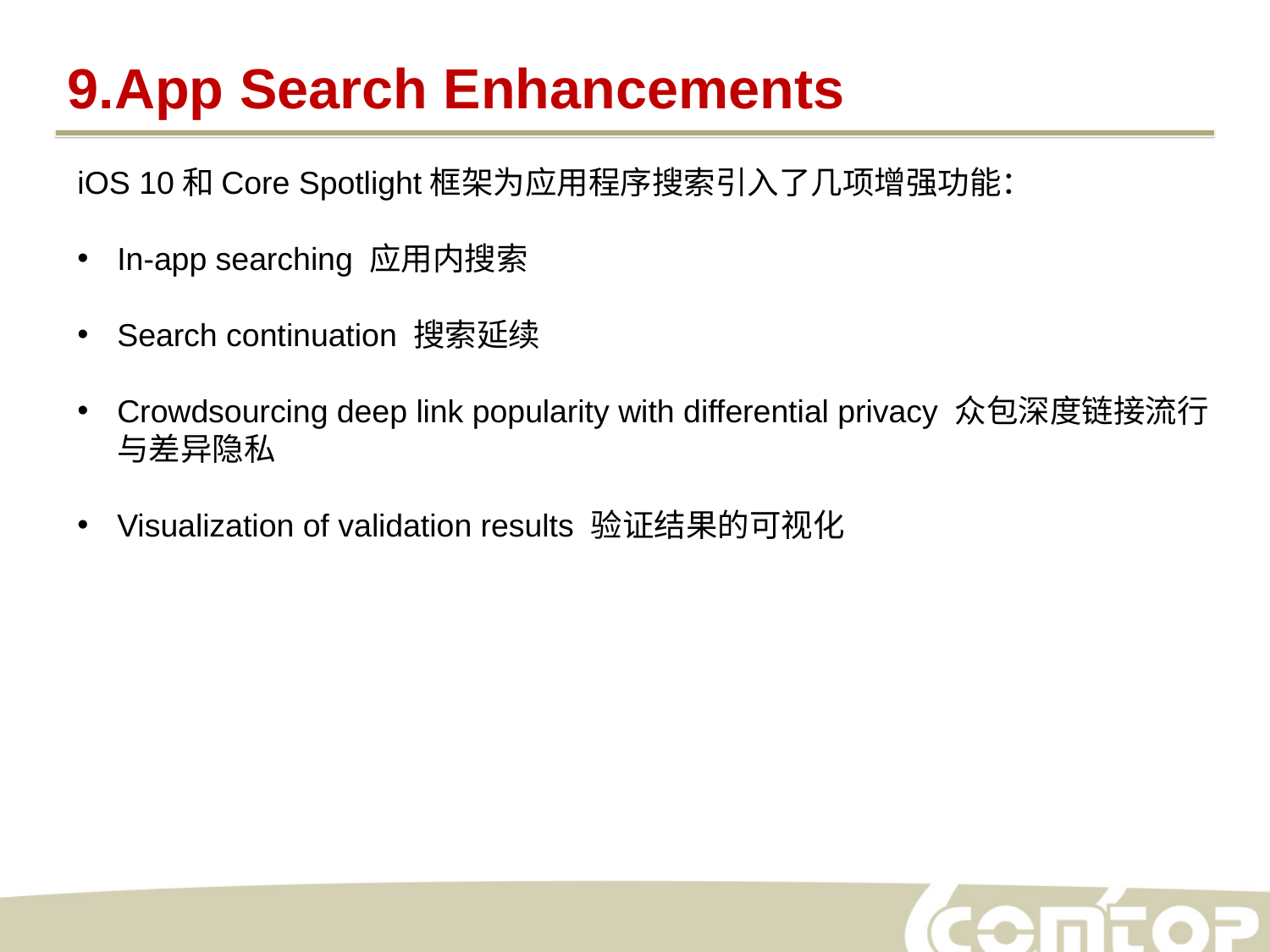

9.App Search Enhancements

iOS 10和Core Spotlight框架为应用程序搜索引入了几项增强功能：

In-app searching 应用内搜索

Search continuation 搜索延续

Crowdsourcing deep link popularity with differential privacy 众包深度链接流行与差异隐私

Visualization of validation results 验证结果的可视化